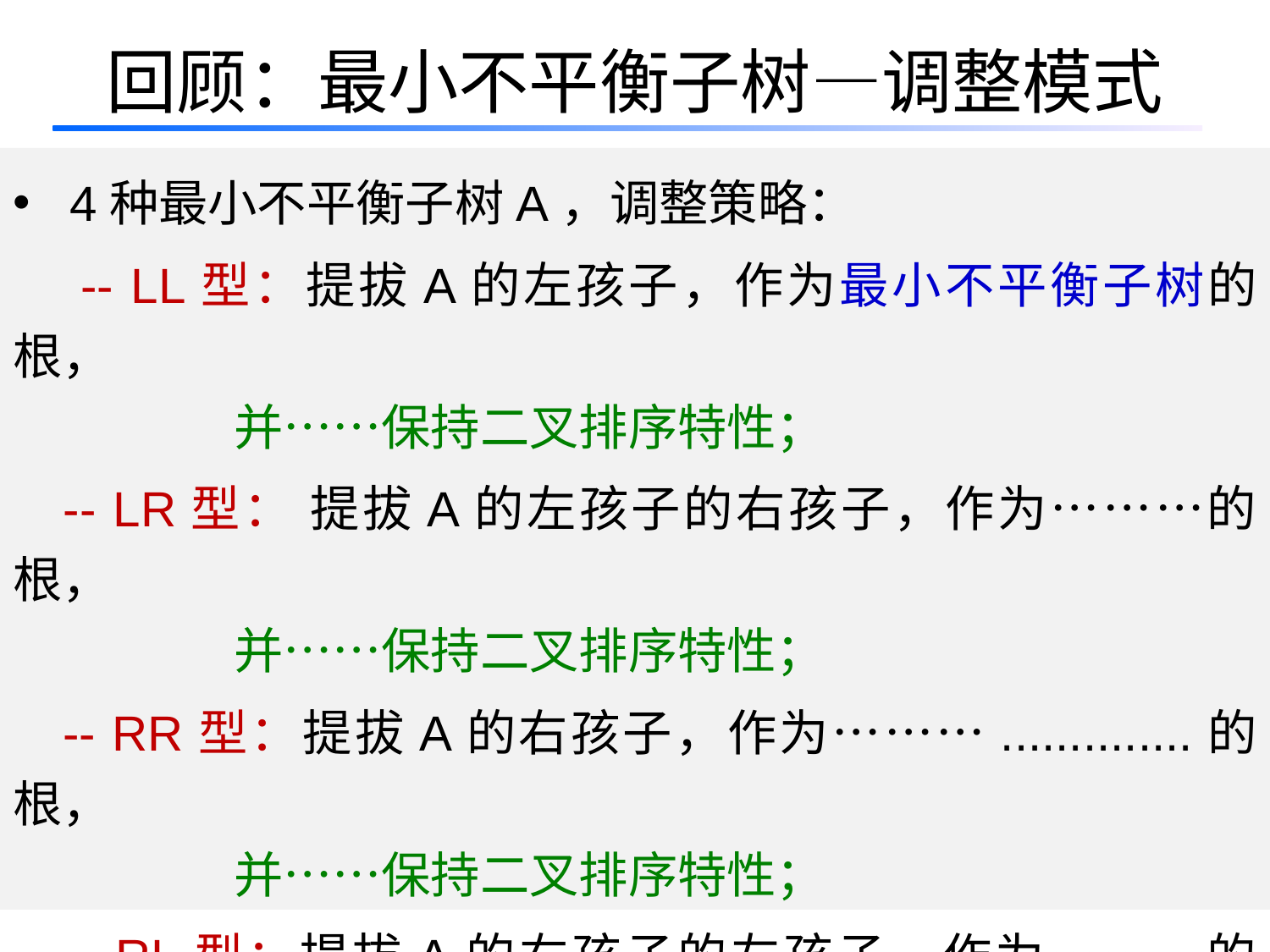

# 回顾：最小不平衡子树—调整模式

  4种最小不平衡子树A，调整策略：
    -- LL型：提拔A的左孩子，作为最小不平衡子树的根，
                   并……保持二叉排序特性；
   -- LR型： 提拔A的左孩子的右孩子，作为………的根，
                   并……保持二叉排序特性；
   -- RR型：提拔A的右孩子，作为………..............的根，
                   并……保持二叉排序特性；
   -- RL型：提拔A的右孩子的左孩子，作为………的根，
                   并……保持二叉排序特性；